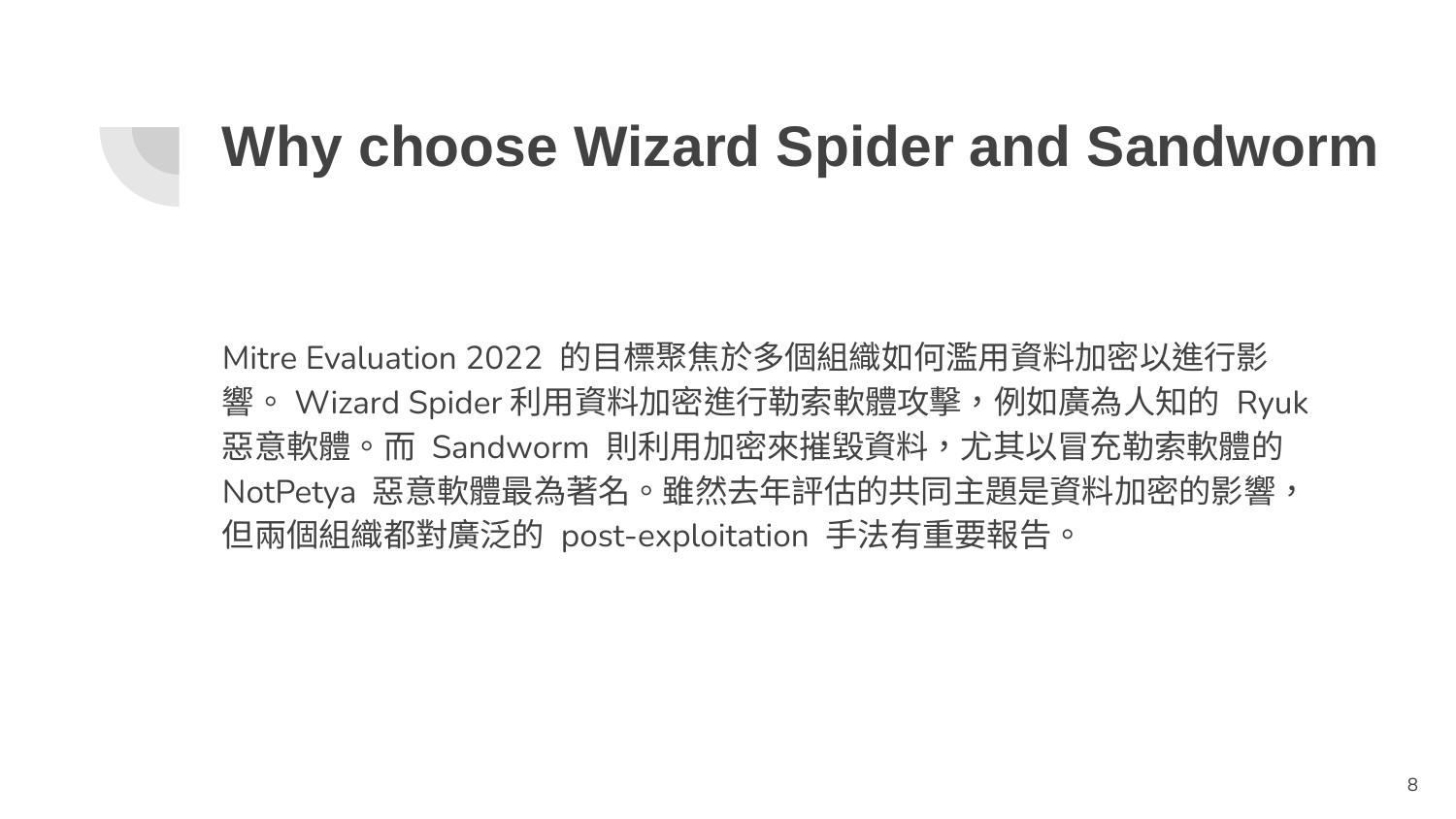

# Why choose Wizard Spider and Sandworm
Mitre Evaluation 2022 的目標聚焦於多個組織如何濫用資料加密以進行影響。Wizard Spider利用資料加密進行勒索軟體攻擊，例如廣為人知的 Ryuk 惡意軟體。而 Sandworm 則利用加密來摧毀資料，尤其以冒充勒索軟體的 NotPetya 惡意軟體最為著名。雖然去年評估的共同主題是資料加密的影響，但兩個組織都對廣泛的 post-exploitation 手法有重要報告。
8